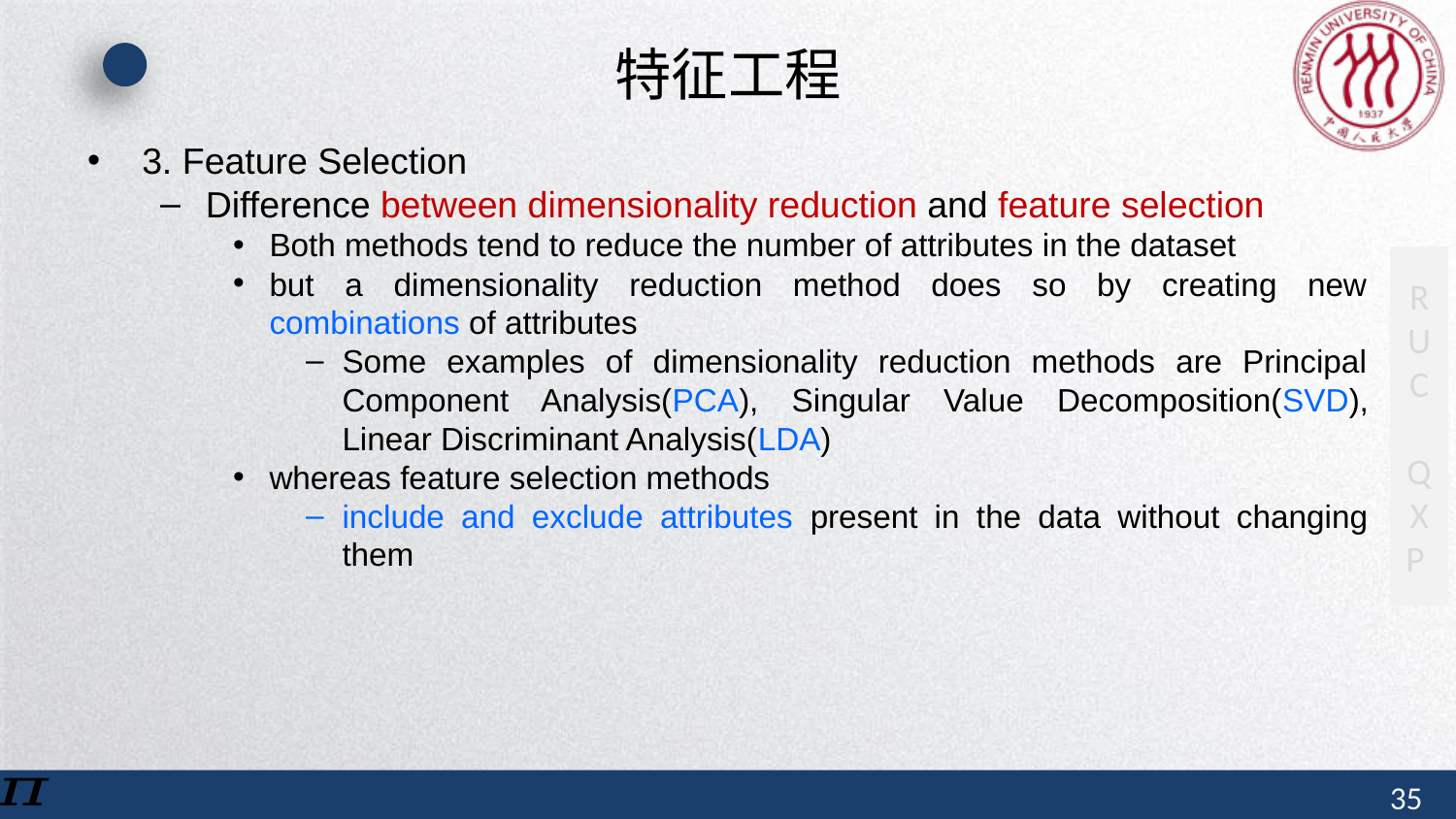

# 特征工程
3. Feature Selection
Difference between dimensionality reduction and feature selection
Both methods tend to reduce the number of attributes in the dataset
but a dimensionality reduction method does so by creating new combinations of attributes
Some examples of dimensionality reduction methods are Principal Component Analysis(PCA), Singular Value Decomposition(SVD), Linear Discriminant Analysis(LDA)
whereas feature selection methods
include and exclude attributes present in the data without changing them